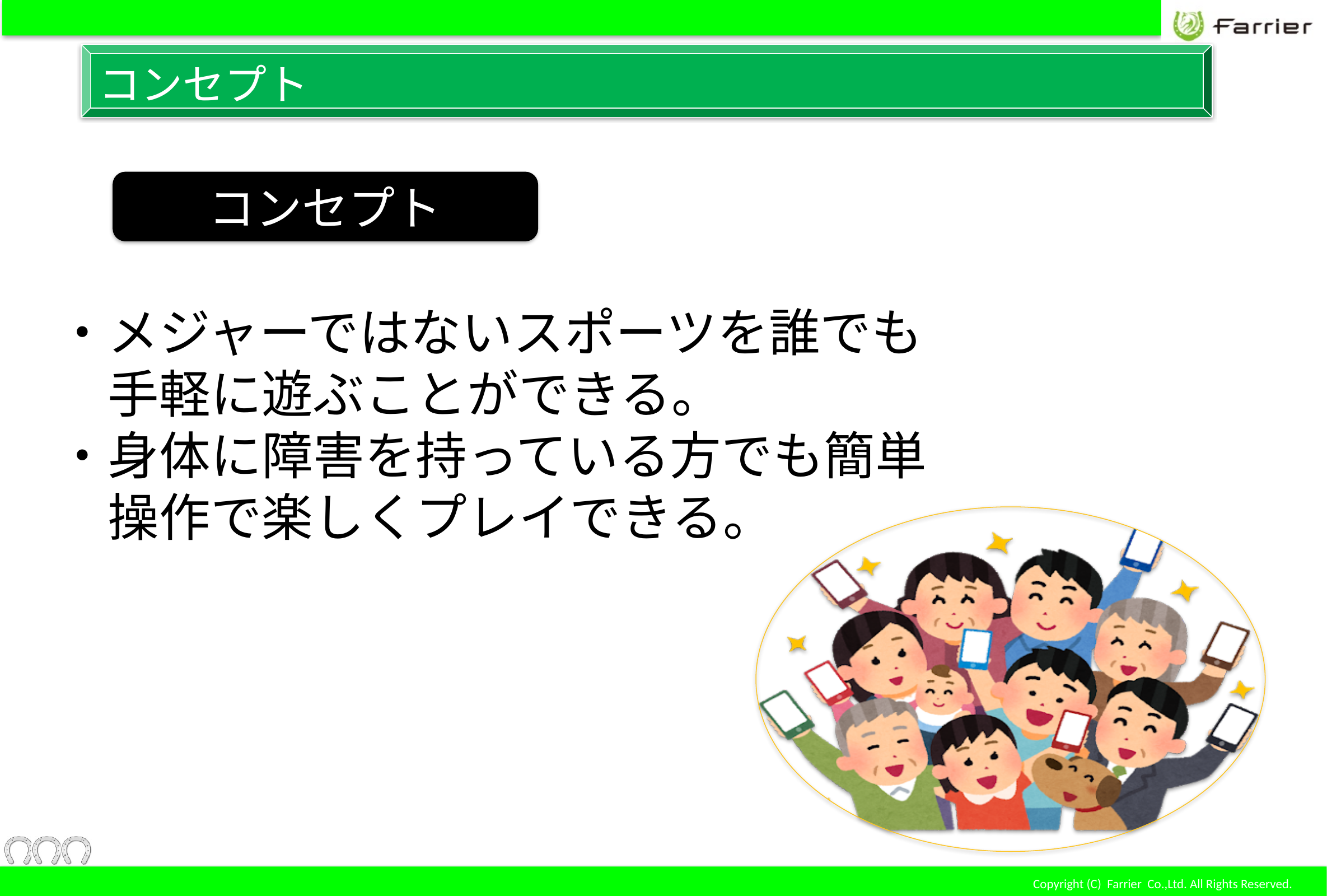

コンセプト
コンセプト
・メジャーではないスポーツを誰でも
　手軽に遊ぶことができる。
・身体に障害を持っている方でも簡単
　操作で楽しくプレイできる。